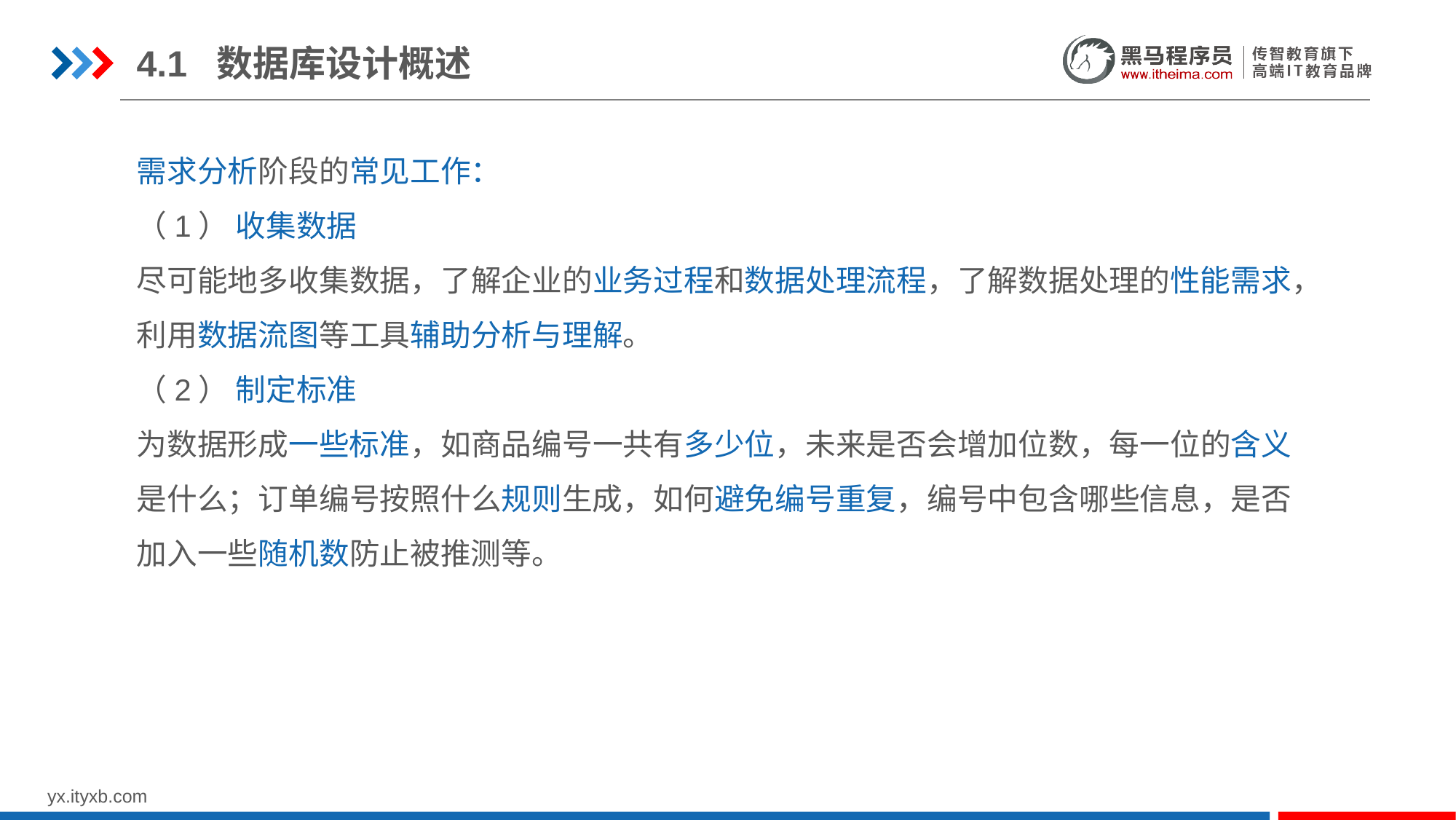

4.1  数据库设计概述
需求分析阶段的常见工作：
（1） 收集数据
尽可能地多收集数据，了解企业的业务过程和数据处理流程，了解数据处理的性能需求，利用数据流图等工具辅助分析与理解。
（2） 制定标准
为数据形成一些标准，如商品编号一共有多少位，未来是否会增加位数，每一位的含义是什么；订单编号按照什么规则生成，如何避免编号重复，编号中包含哪些信息，是否加入一些随机数防止被推测等。